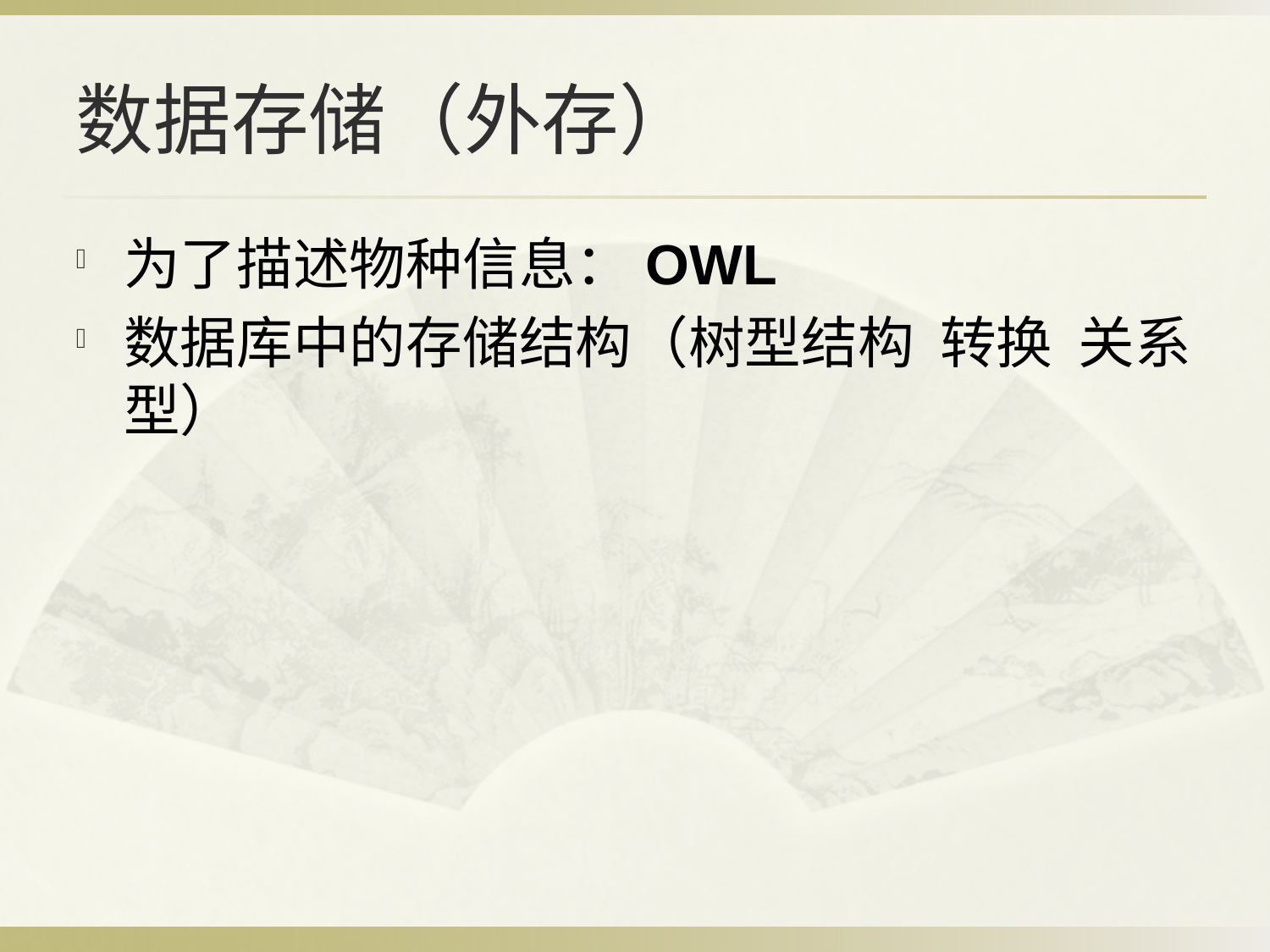

# 数据存储（外存）
为了描述物种信息：OWL
数据库中的存储结构（树型结构  转换  关系型）